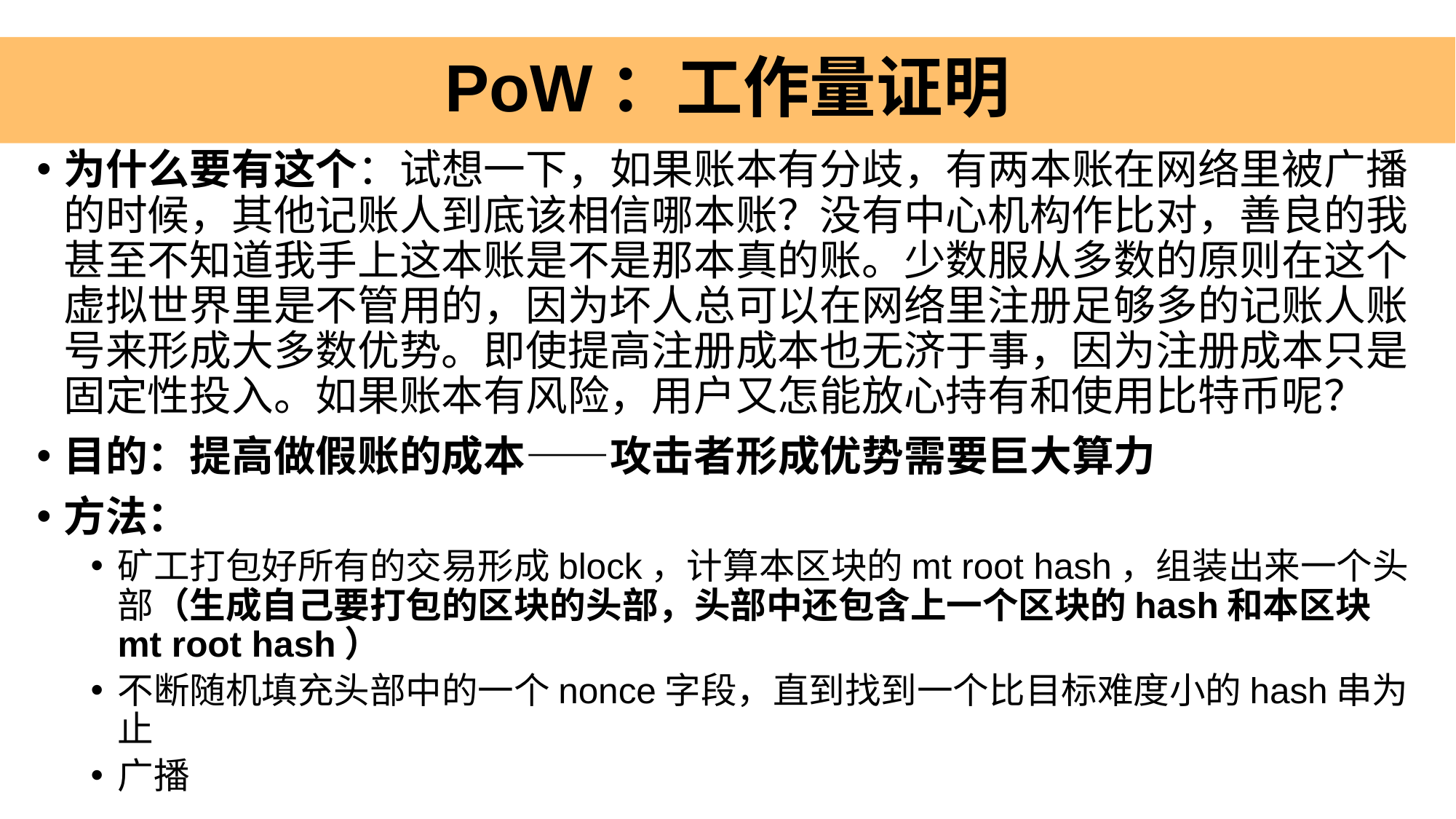

PoW：工作量证明
为什么要有这个：试想一下，如果账本有分歧，有两本账在网络里被广播的时候，其他记账人到底该相信哪本账？没有中心机构作比对，善良的我甚至不知道我手上这本账是不是那本真的账。少数服从多数的原则在这个虚拟世界里是不管用的，因为坏人总可以在网络里注册足够多的记账人账号来形成大多数优势。即使提高注册成本也无济于事，因为注册成本只是固定性投入。如果账本有风险，用户又怎能放心持有和使用比特币呢？
目的：提高做假账的成本——攻击者形成优势需要巨大算力
方法：
矿工打包好所有的交易形成block，计算本区块的mt root hash，组装出来一个头部（生成自己要打包的区块的头部，头部中还包含上一个区块的hash和本区块mt root hash）
不断随机填充头部中的一个nonce字段，直到找到一个比目标难度小的hash串为止
广播